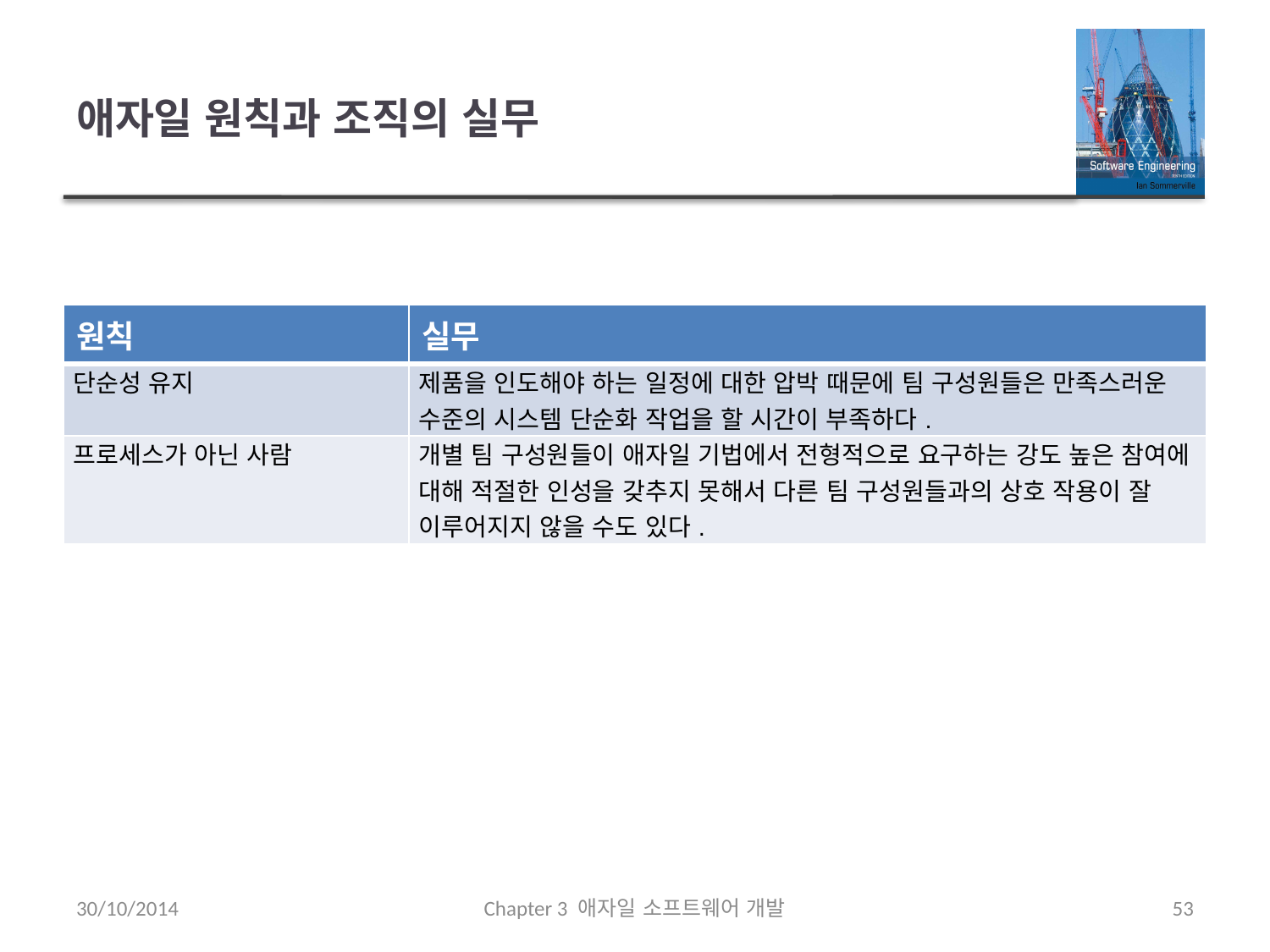

# 애자일 원칙과 조직의 실무
| 원칙 | 실무 |
| --- | --- |
| 단순성 유지 | 제품을 인도해야 하는 일정에 대한 압박 때문에 팀 구성원들은 만족스러운 수준의 시스템 단순화 작업을 할 시간이 부족하다. |
| 프로세스가 아닌 사람 | 개별 팀 구성원들이 애자일 기법에서 전형적으로 요구하는 강도 높은 참여에 대해 적절한 인성을 갖추지 못해서 다른 팀 구성원들과의 상호 작용이 잘 이루어지지 않을 수도 있다. |
30/10/2014
Chapter 3 애자일 소프트웨어 개발
53